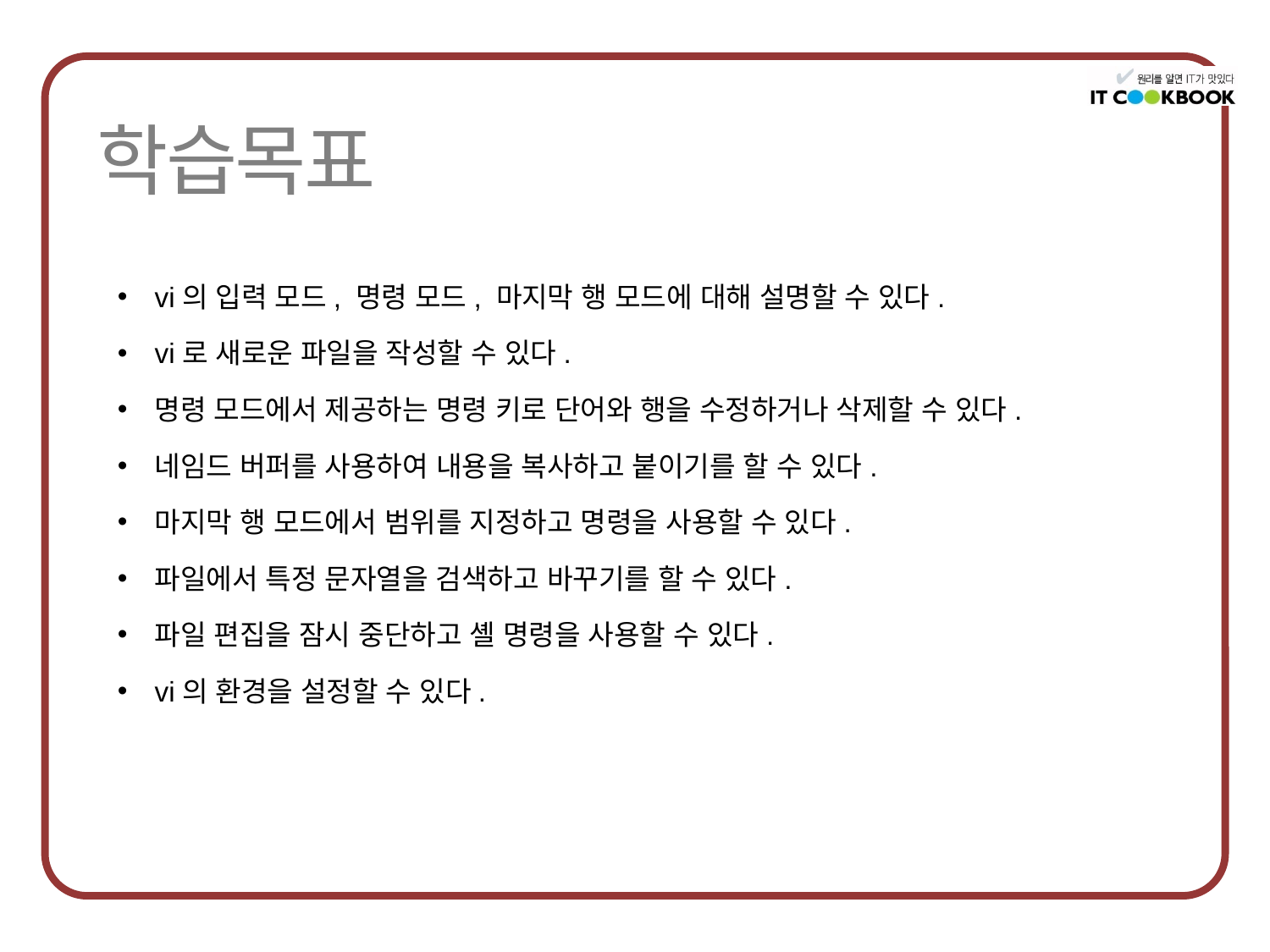

vi의 입력 모드, 명령 모드, 마지막 행 모드에 대해 설명할 수 있다.
vi로 새로운 파일을 작성할 수 있다.
명령 모드에서 제공하는 명령 키로 단어와 행을 수정하거나 삭제할 수 있다.
네임드 버퍼를 사용하여 내용을 복사하고 붙이기를 할 수 있다.
마지막 행 모드에서 범위를 지정하고 명령을 사용할 수 있다.
파일에서 특정 문자열을 검색하고 바꾸기를 할 수 있다.
파일 편집을 잠시 중단하고 셸 명령을 사용할 수 있다.
vi의 환경을 설정할 수 있다.